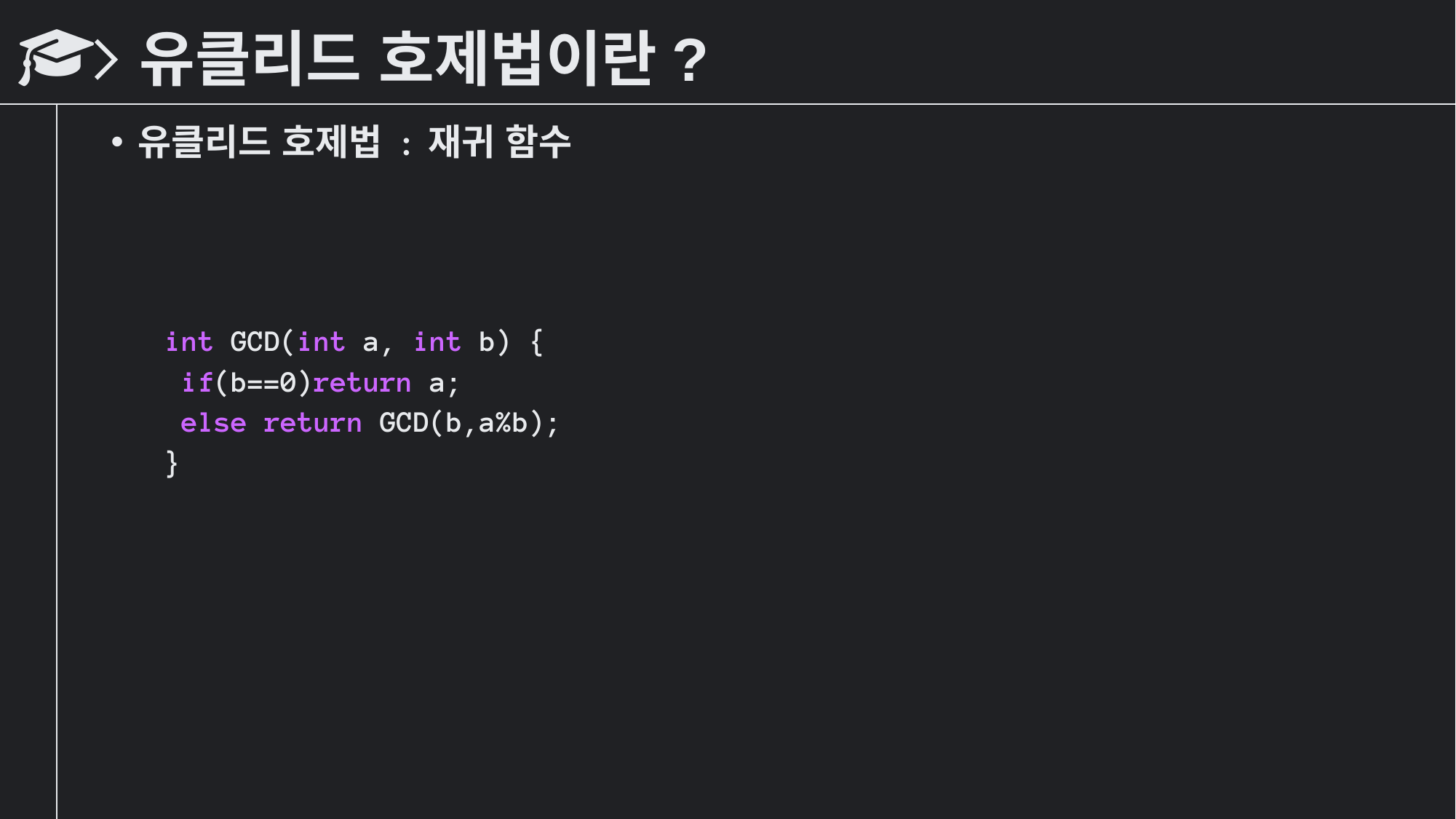

# 유클리드 호제법이란?
유클리드 호제법 : 재귀 함수

int GCD(int a, int b) {
 if(b==0)return a;
 else return GCD(b,a%b);
}